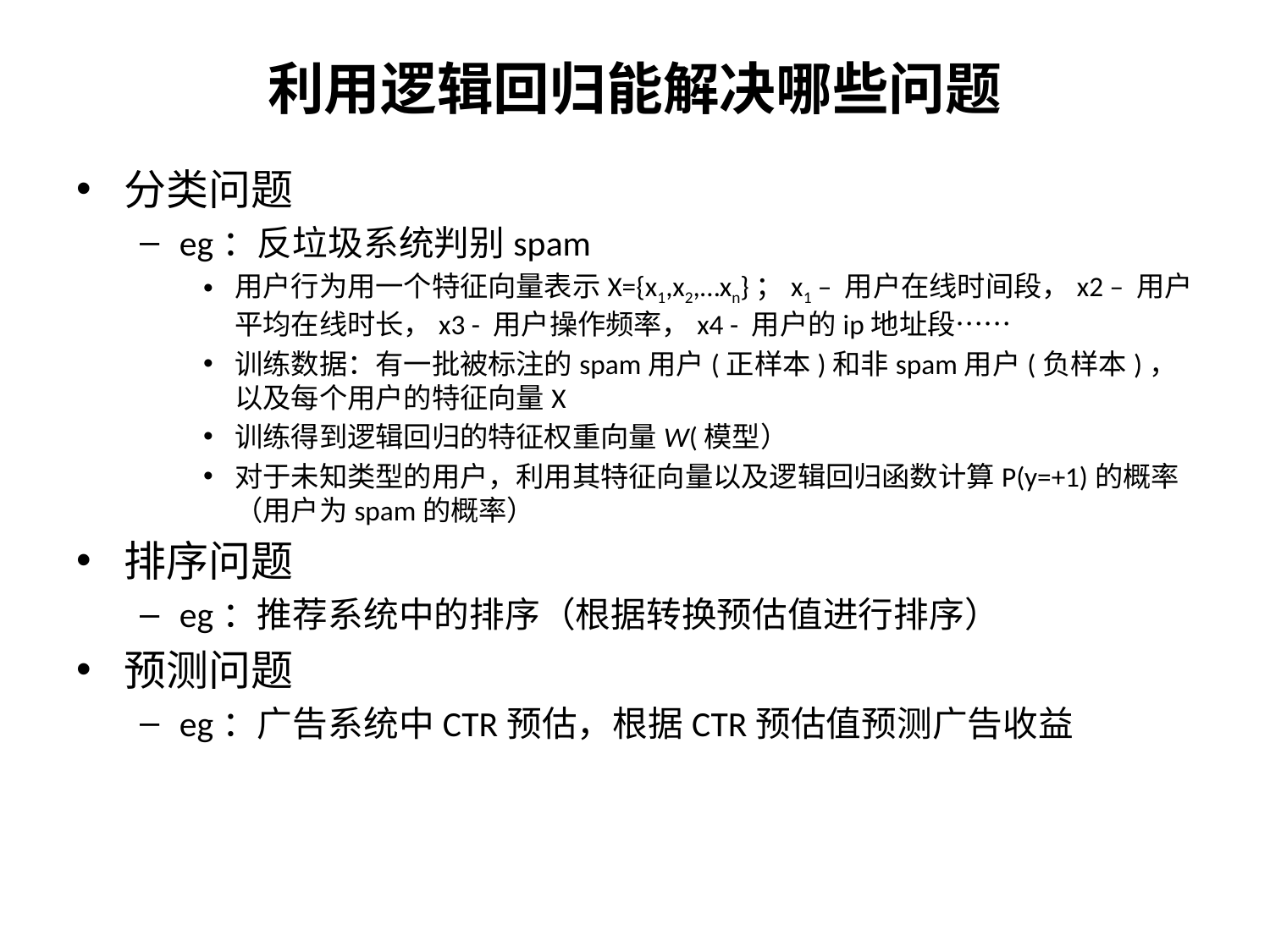

# 利用逻辑回归能解决哪些问题
分类问题
eg：反垃圾系统判别spam
用户行为用一个特征向量表示X={x1,x2,…xn}；x1 – 用户在线时间段，x2 – 用户平均在线时长，x3 - 用户操作频率，x4 - 用户的ip地址段……
训练数据：有一批被标注的spam用户(正样本)和非spam用户(负样本)，以及每个用户的特征向量X
训练得到逻辑回归的特征权重向量W(模型）
对于未知类型的用户，利用其特征向量以及逻辑回归函数计算P(y=+1)的概率（用户为spam的概率）
排序问题
eg：推荐系统中的排序（根据转换预估值进行排序）
预测问题
eg：广告系统中CTR预估，根据CTR预估值预测广告收益
4